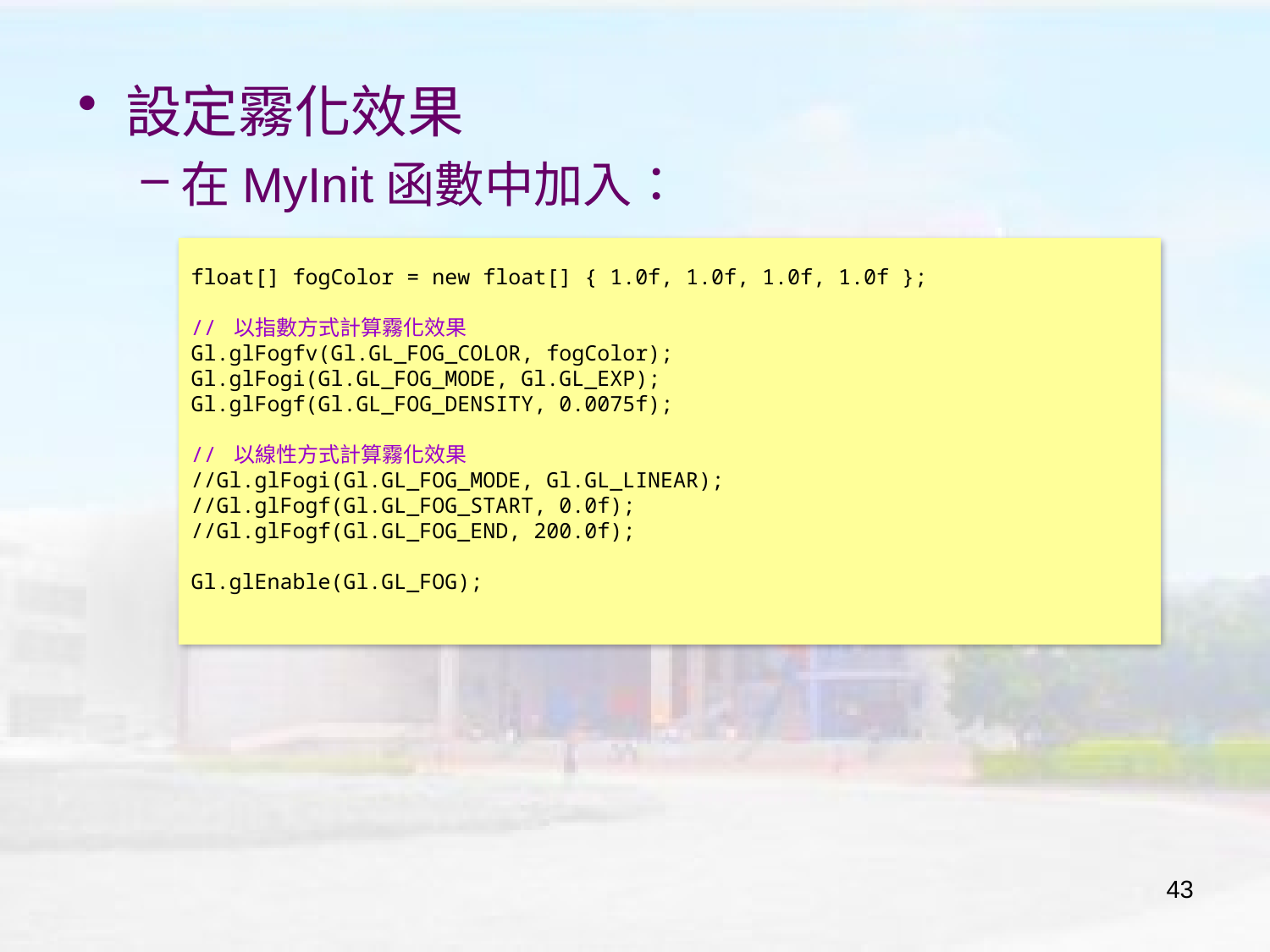

設定霧化效果
在MyInit函數中加入：
float[] fogColor = new float[] { 1.0f, 1.0f, 1.0f, 1.0f };

// 以指數方式計算霧化效果
Gl.glFogfv(Gl.GL_FOG_COLOR, fogColor);
Gl.glFogi(Gl.GL_FOG_MODE, Gl.GL_EXP);
Gl.glFogf(Gl.GL_FOG_DENSITY, 0.0075f);

// 以線性方式計算霧化效果
//Gl.glFogi(Gl.GL_FOG_MODE, Gl.GL_LINEAR);
//Gl.glFogf(Gl.GL_FOG_START, 0.0f);
//Gl.glFogf(Gl.GL_FOG_END, 200.0f);

Gl.glEnable(Gl.GL_FOG);

43